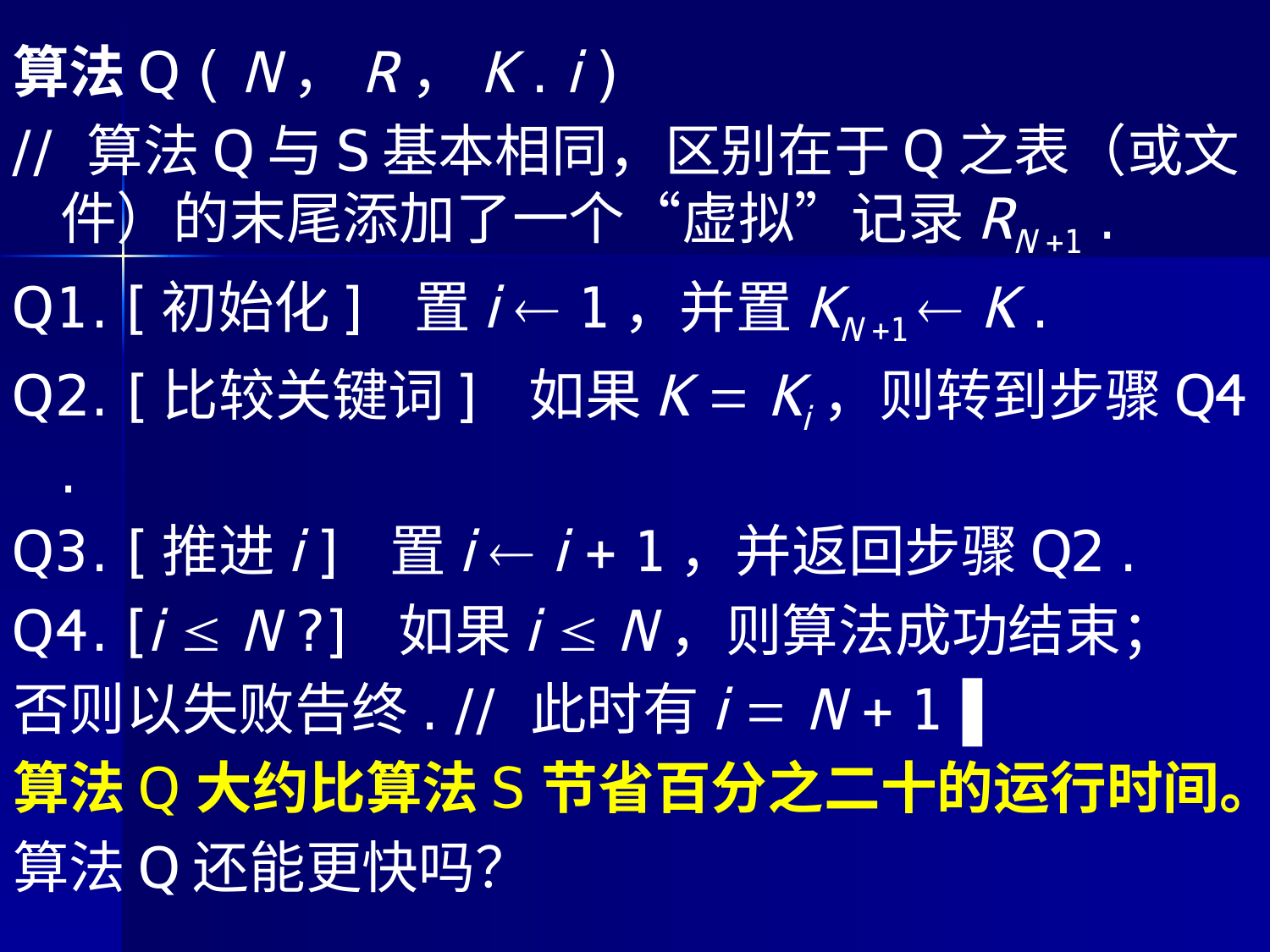

算法Q ( N，R，K . i )
// 算法Q与S基本相同，区别在于Q之表（或文件）的末尾添加了一个“虚拟”记录RN +1 .
Q1. [初始化]  置i ← 1，并置KN +1 ← K .
Q2. [比较关键词]  如果K = Ki，则转到步骤Q4 .
Q3. [推进i ]  置i ← i + 1，并返回步骤Q2 .
Q4. [i ≤ N ?]  如果i ≤ N，则算法成功结束；
否则以失败告终. // 此时有i = N + 1▐
算法Q大约比算法S节省百分之二十的运行时间。
算法Q还能更快吗？